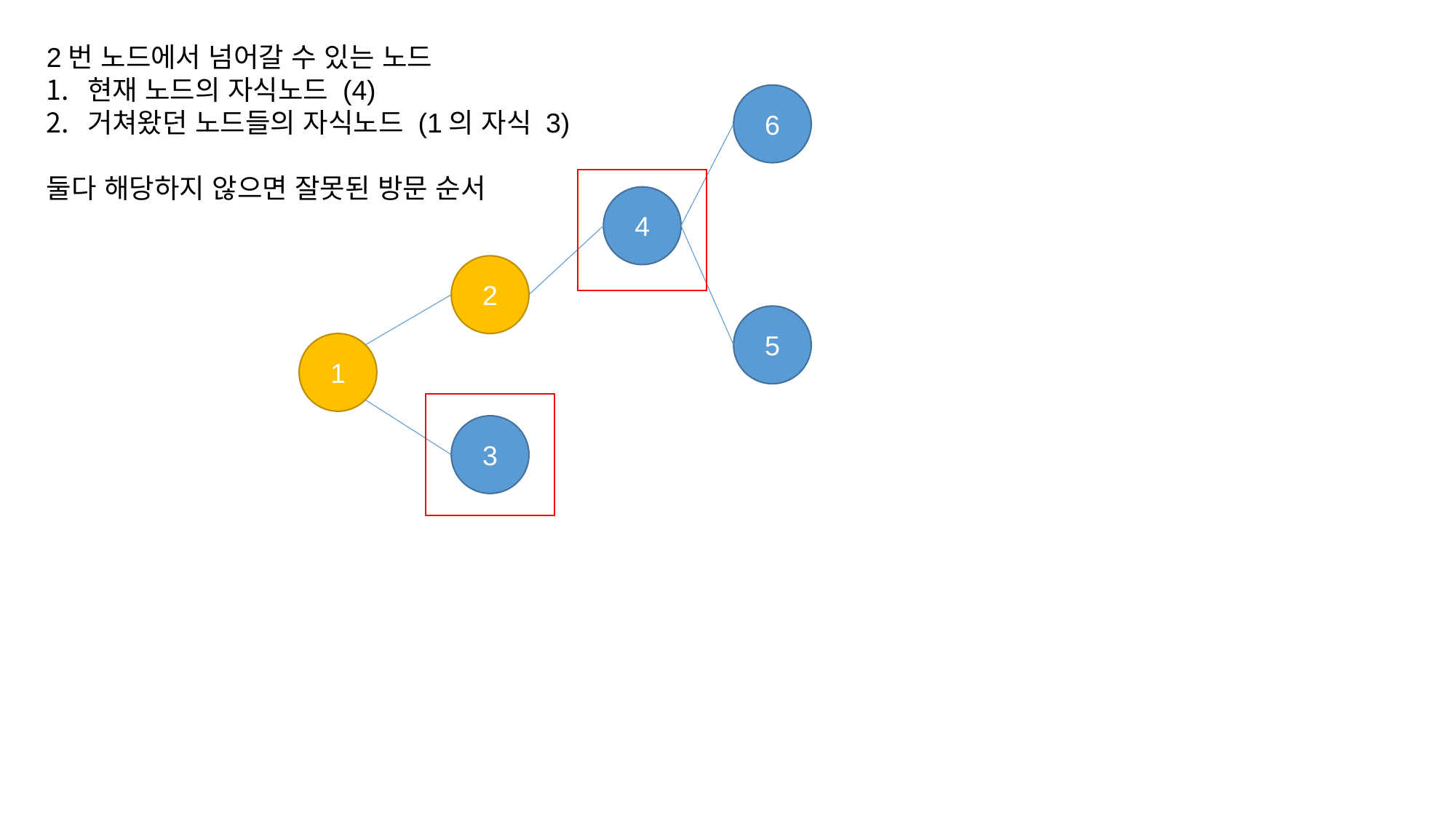

2번 노드에서 넘어갈 수 있는 노드
현재 노드의 자식노드 (4)
거쳐왔던 노드들의 자식노드 (1의 자식 3)

둘다 해당하지 않으면 잘못된 방문 순서
6

4
2
5
1

3